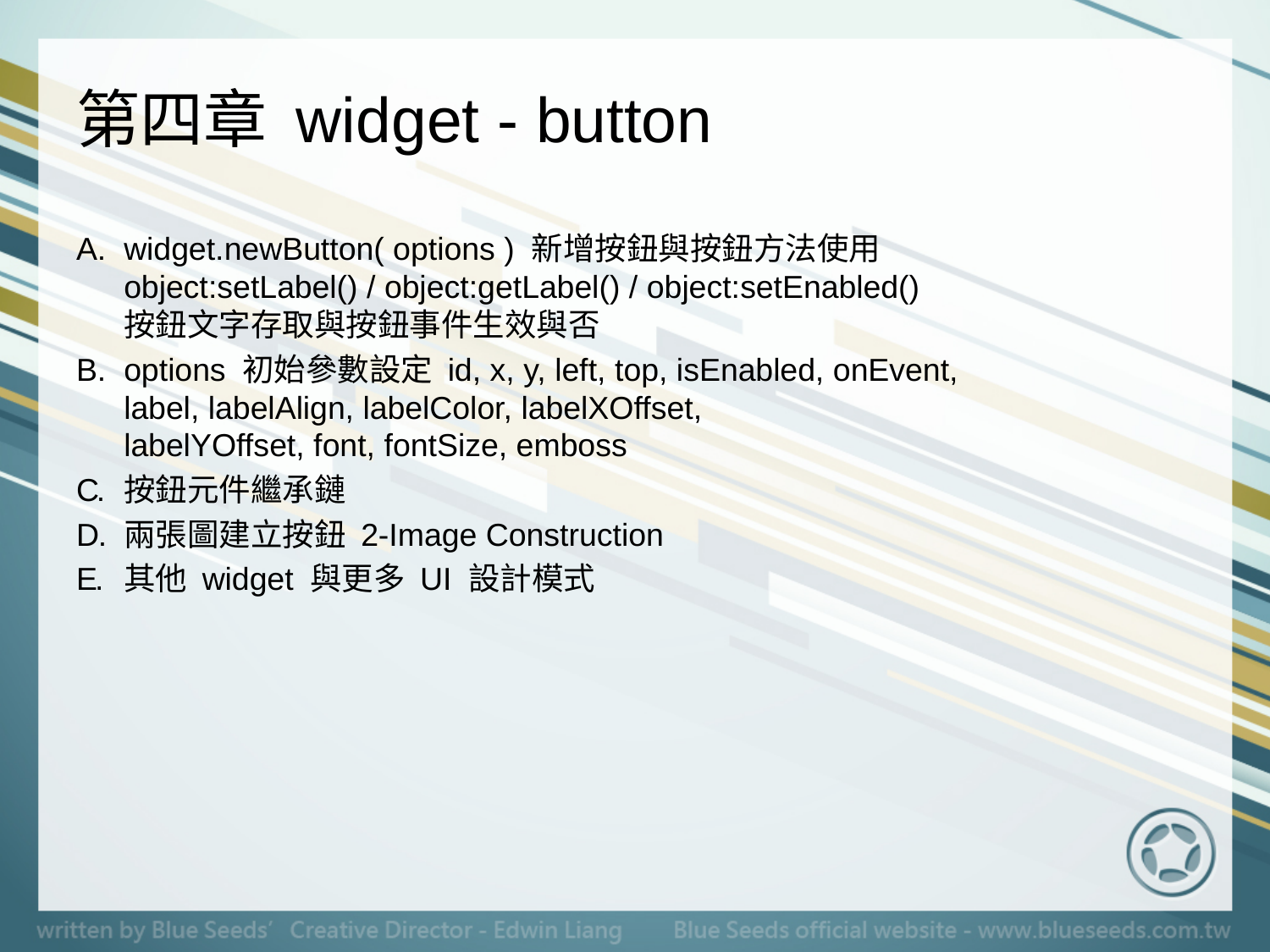

# 第四章 widget - button
widget.newButton( options ) 新增按鈕與按鈕方法使用
object:setLabel() / object:getLabel() / object:setEnabled()
按鈕文字存取與按鈕事件生效與否
options 初始參數設定 id, x, y, left, top, isEnabled, onEvent,
label, labelAlign, labelColor, labelXOffset,
labelYOffset, font, fontSize, emboss
按鈕元件繼承鏈
兩張圖建立按鈕 2-Image Construction
其他 widget 與更多 UI 設計模式